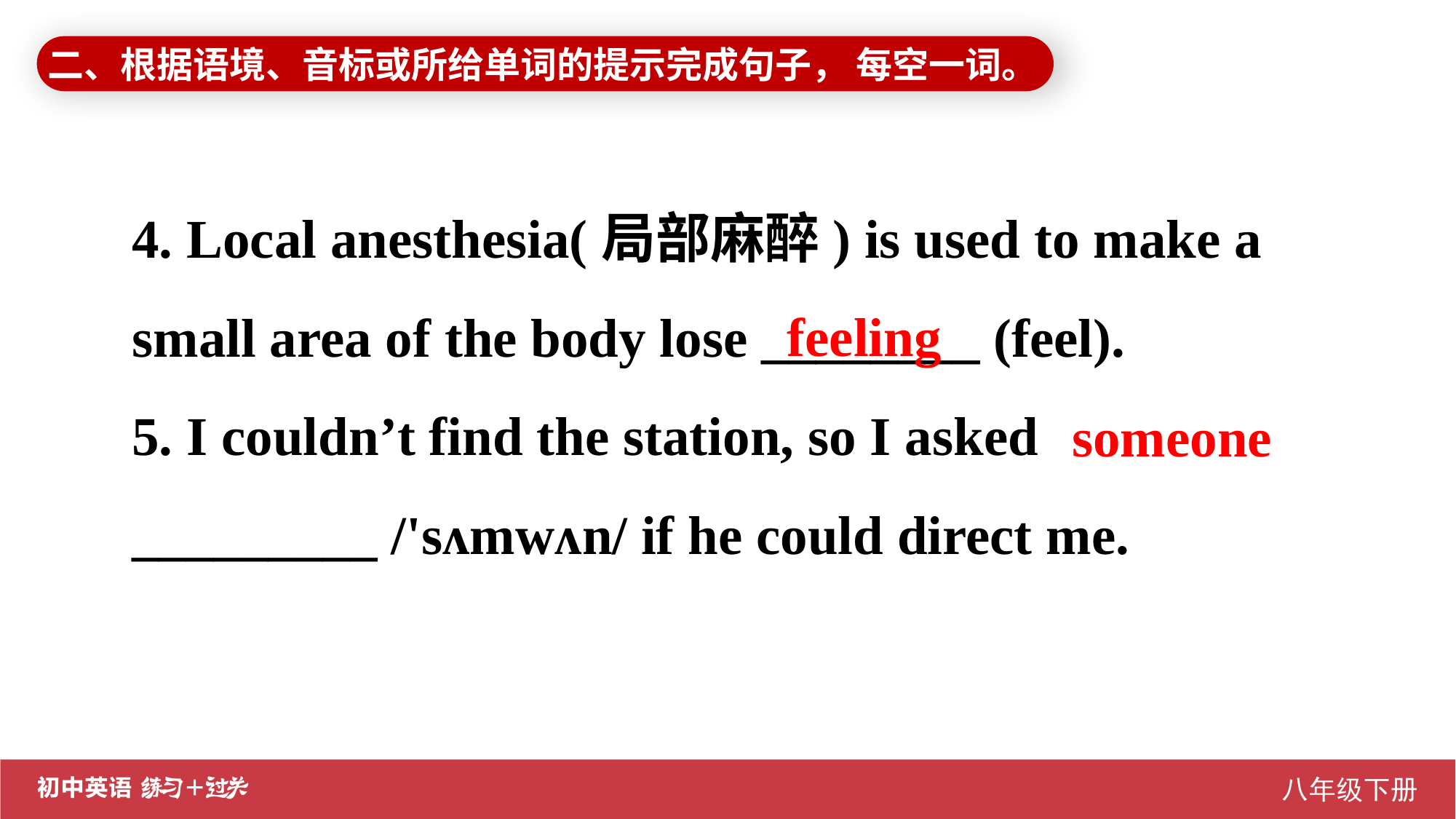

二、根据语境、音标或所给单词的提示完成句子， 每空一词。
4. Local anesthesia(局部麻醉) is used to make a small area of the body lose ________ (feel).
5. I couldn’t find the station, so I asked _________ /'sʌmwʌn/ if he could direct me.
feeling
 someone